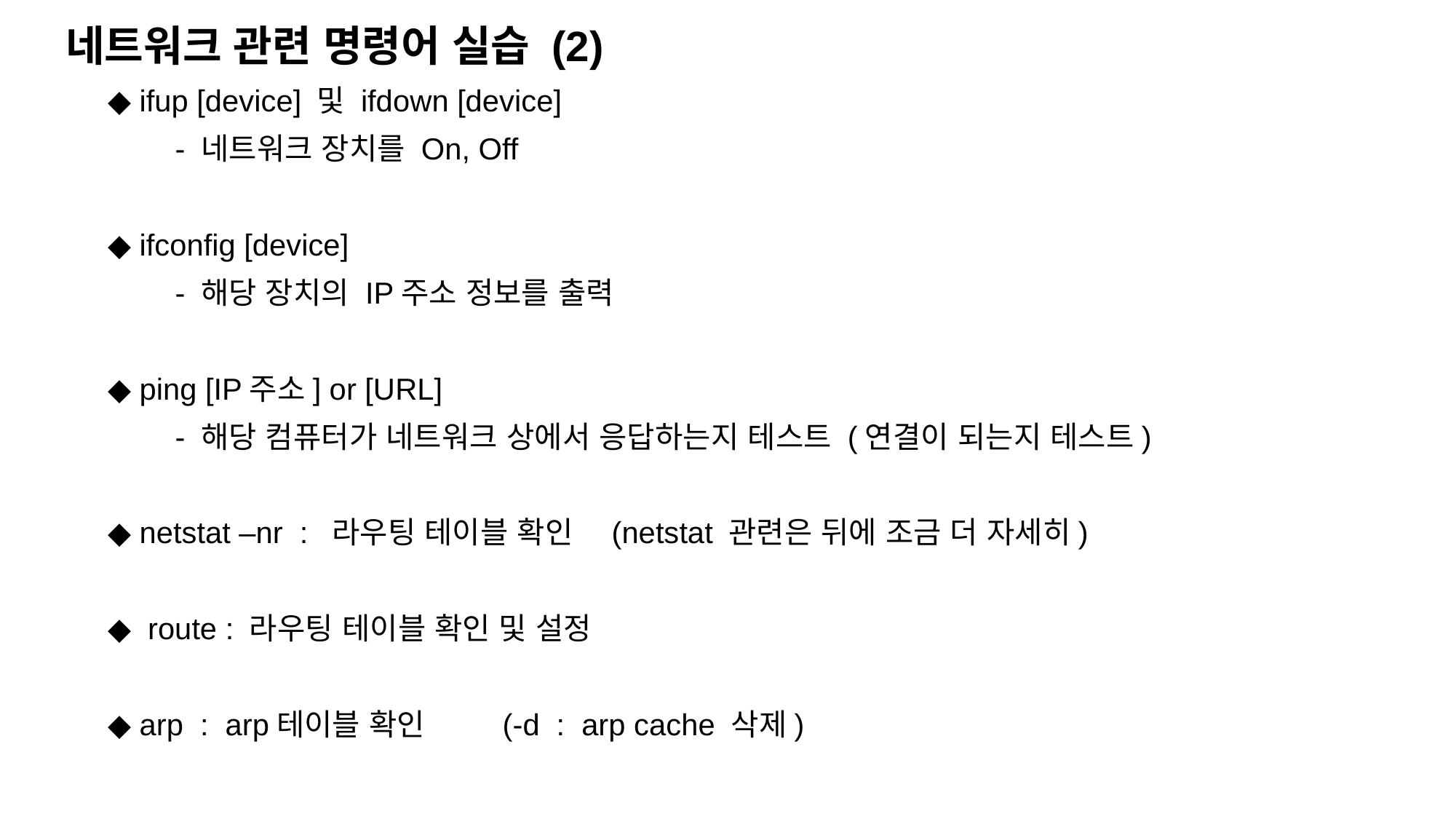

네트워크 관련 명령어 실습 (2)
     ◆ ifup [device] 및 ifdown [device]
	- 네트워크 장치를 On, Off

     ◆ ifconfig [device]
	- 해당 장치의 IP주소 정보를 출력

     ◆ ping [IP주소] or [URL]
	- 해당 컴퓨터가 네트워크 상에서 응답하는지 테스트 (연결이 되는지 테스트)

     ◆ netstat –nr  :  라우팅 테이블 확인	(netstat 관련은 뒤에 조금 더 자세히)

     ◆  route : 라우팅 테이블 확인 및 설정

     ◆ arp  :  arp테이블 확인	(-d  :  arp cache 삭제)